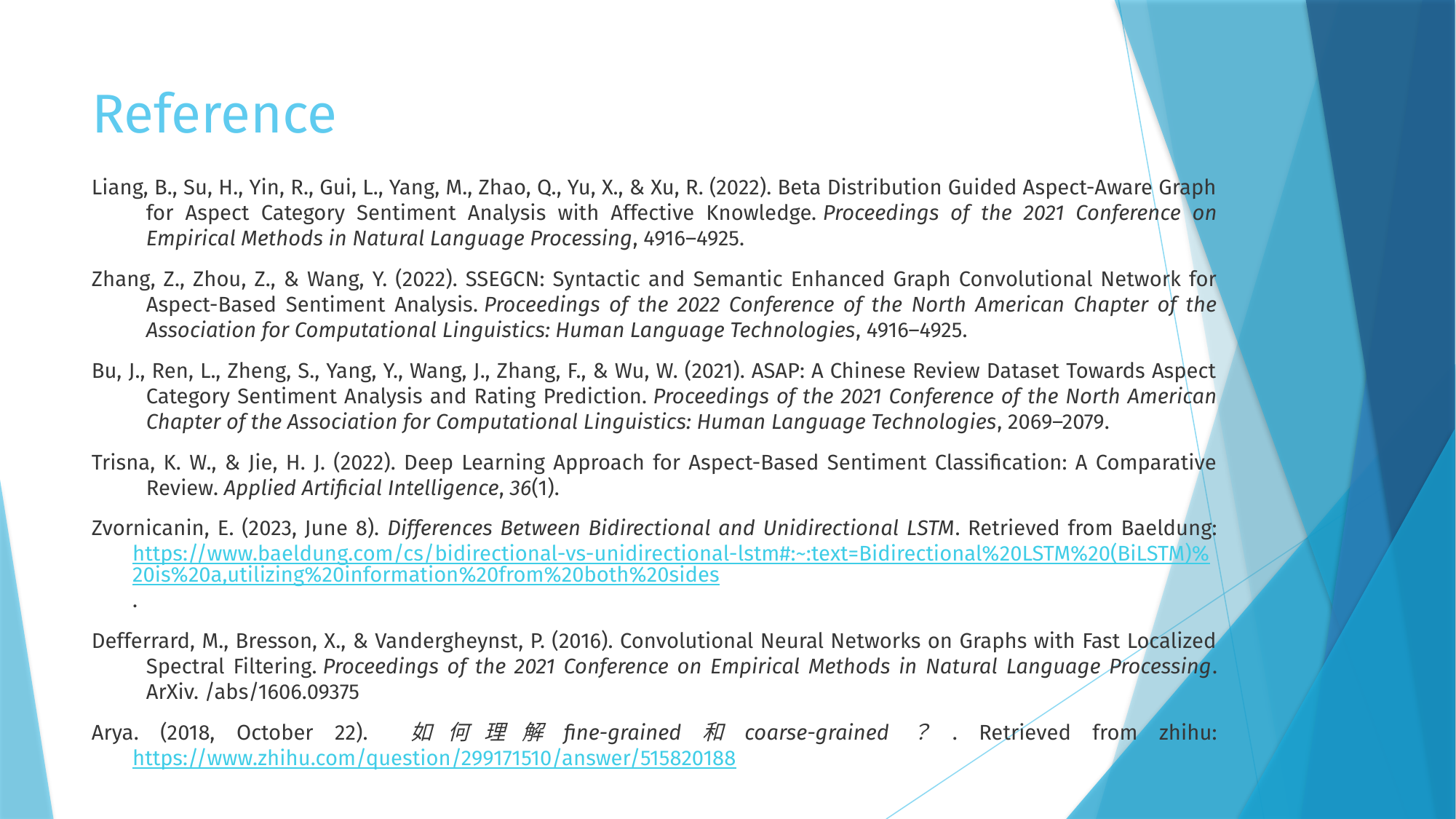

# Reference
Liang, B., Su, H., Yin, R., Gui, L., Yang, M., Zhao, Q., Yu, X., & Xu, R. (2022). Beta Distribution Guided Aspect-Aware Graph for Aspect Category Sentiment Analysis with Affective Knowledge. Proceedings of the 2021 Conference on Empirical Methods in Natural Language Processing, 4916–4925.
Zhang, Z., Zhou, Z., & Wang, Y. (2022). SSEGCN: Syntactic and Semantic Enhanced Graph Convolutional Network for Aspect-Based Sentiment Analysis. Proceedings of the 2022 Conference of the North American Chapter of the Association for Computational Linguistics: Human Language Technologies, 4916–4925.
Bu, J., Ren, L., Zheng, S., Yang, Y., Wang, J., Zhang, F., & Wu, W. (2021). ASAP: A Chinese Review Dataset Towards Aspect Category Sentiment Analysis and Rating Prediction. Proceedings of the 2021 Conference of the North American Chapter of the Association for Computational Linguistics: Human Language Technologies, 2069–2079.
Trisna, K. W., & Jie, H. J. (2022). Deep Learning Approach for Aspect-Based Sentiment Classification: A Comparative Review. Applied Artificial Intelligence, 36(1).
Zvornicanin, E. (2023, June 8). Differences Between Bidirectional and Unidirectional LSTM. Retrieved from Baeldung: https://www.baeldung.com/cs/bidirectional-vs-unidirectional-lstm#:~:text=Bidirectional%20LSTM%20(BiLSTM)%20is%20a,utilizing%20information%20from%20both%20sides.
Defferrard, M., Bresson, X., & Vandergheynst, P. (2016). Convolutional Neural Networks on Graphs with Fast Localized Spectral Filtering. Proceedings of the 2021 Conference on Empirical Methods in Natural Language Processing. ArXiv. /abs/1606.09375
Arya. (2018, October 22). 如何理解fine-grained和coarse-grained？. Retrieved from zhihu: https://www.zhihu.com/question/299171510/answer/515820188